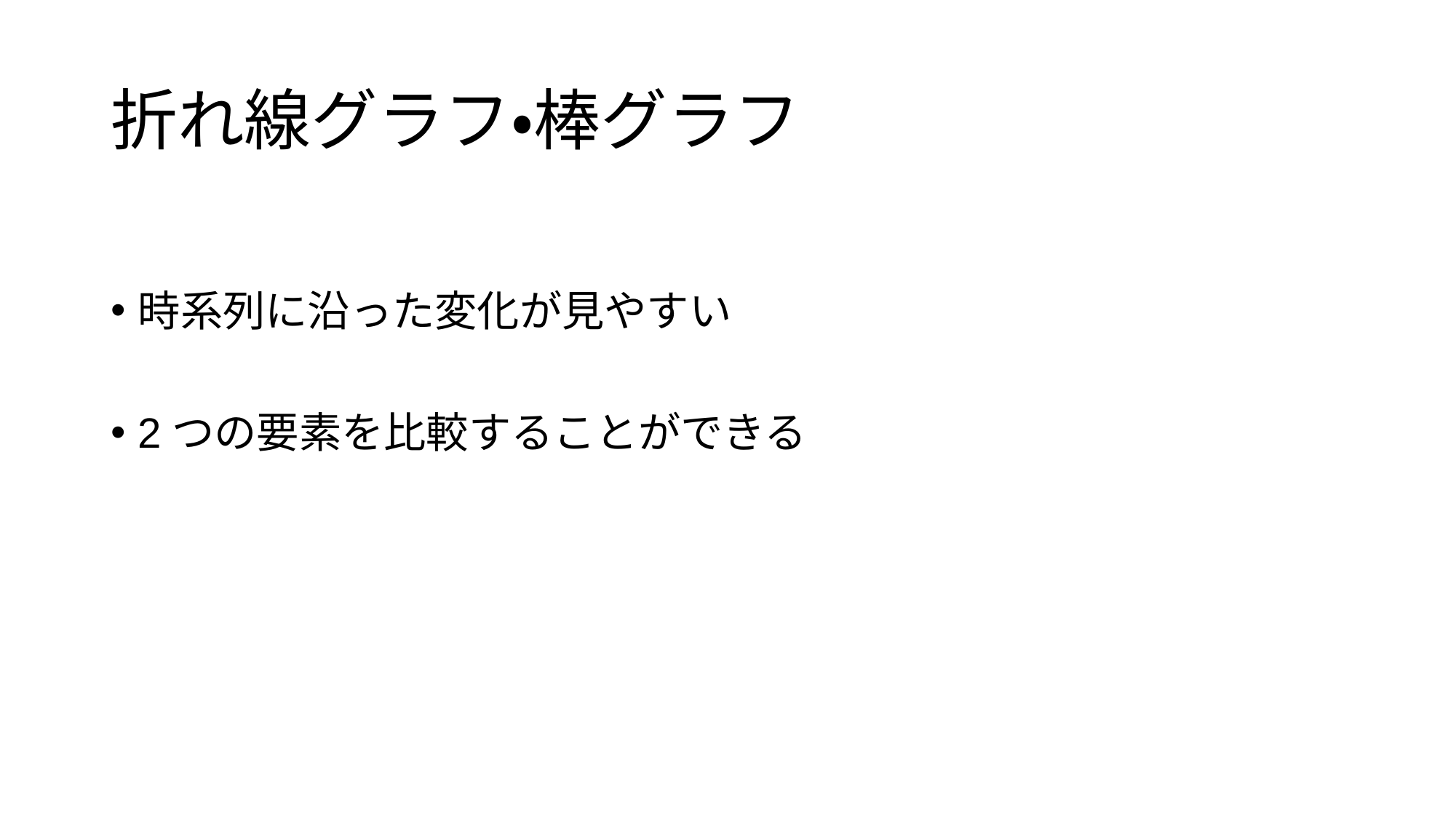

# 折れ線グラフ・棒グラフ

時系列に沿った変化が見やすい

2つの要素を比較することができる